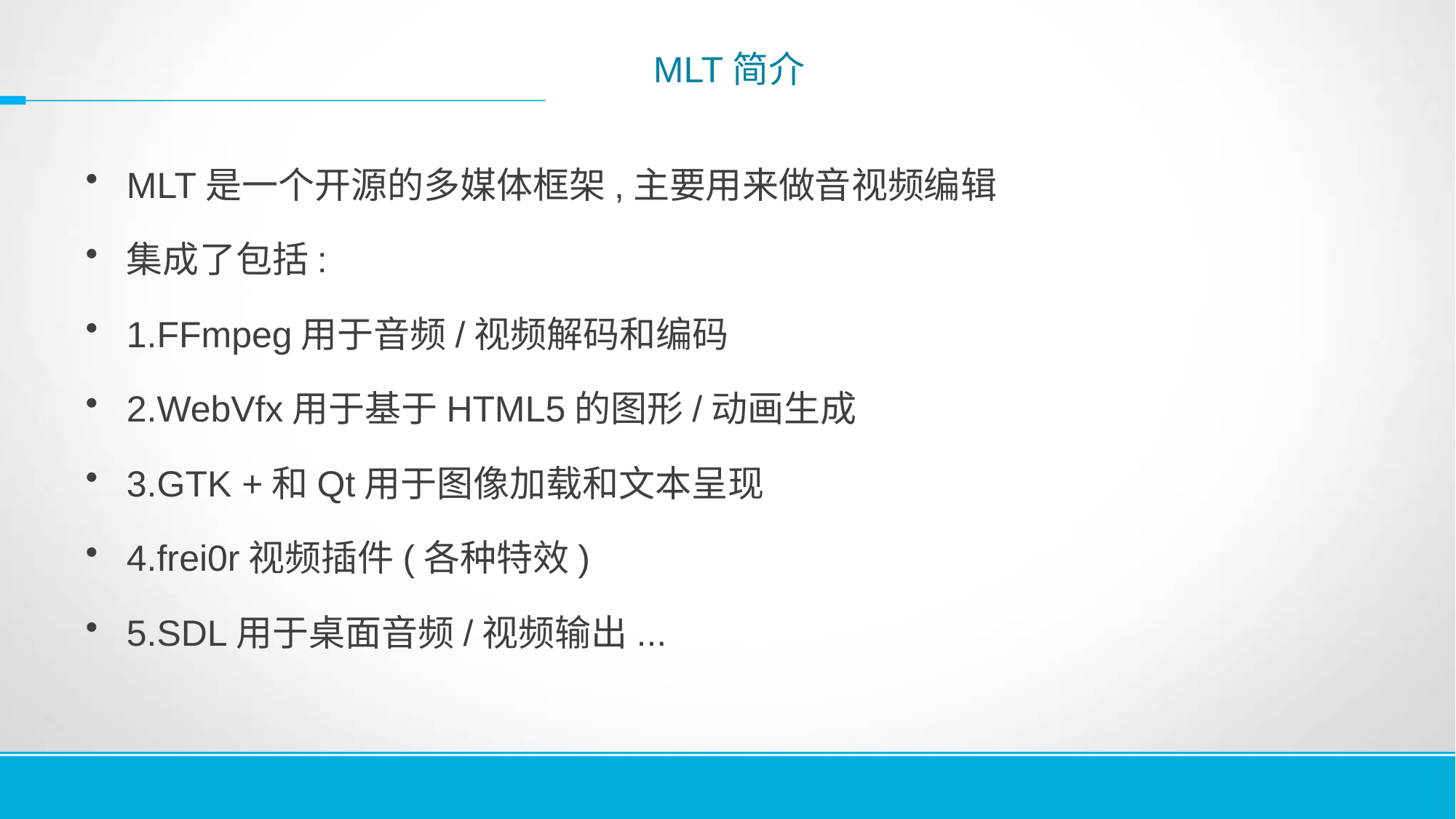

# MLT简介
MLT是一个开源的多媒体框架,主要用来做音视频编辑
集成了包括:
1.FFmpeg用于音频/视频解码和编码
2.WebVfx用于基于HTML5的图形/动画生成
3.GTK +和Qt用于图像加载和文本呈现
4.frei0r视频插件(各种特效)
5.SDL用于桌面音频/视频输出...